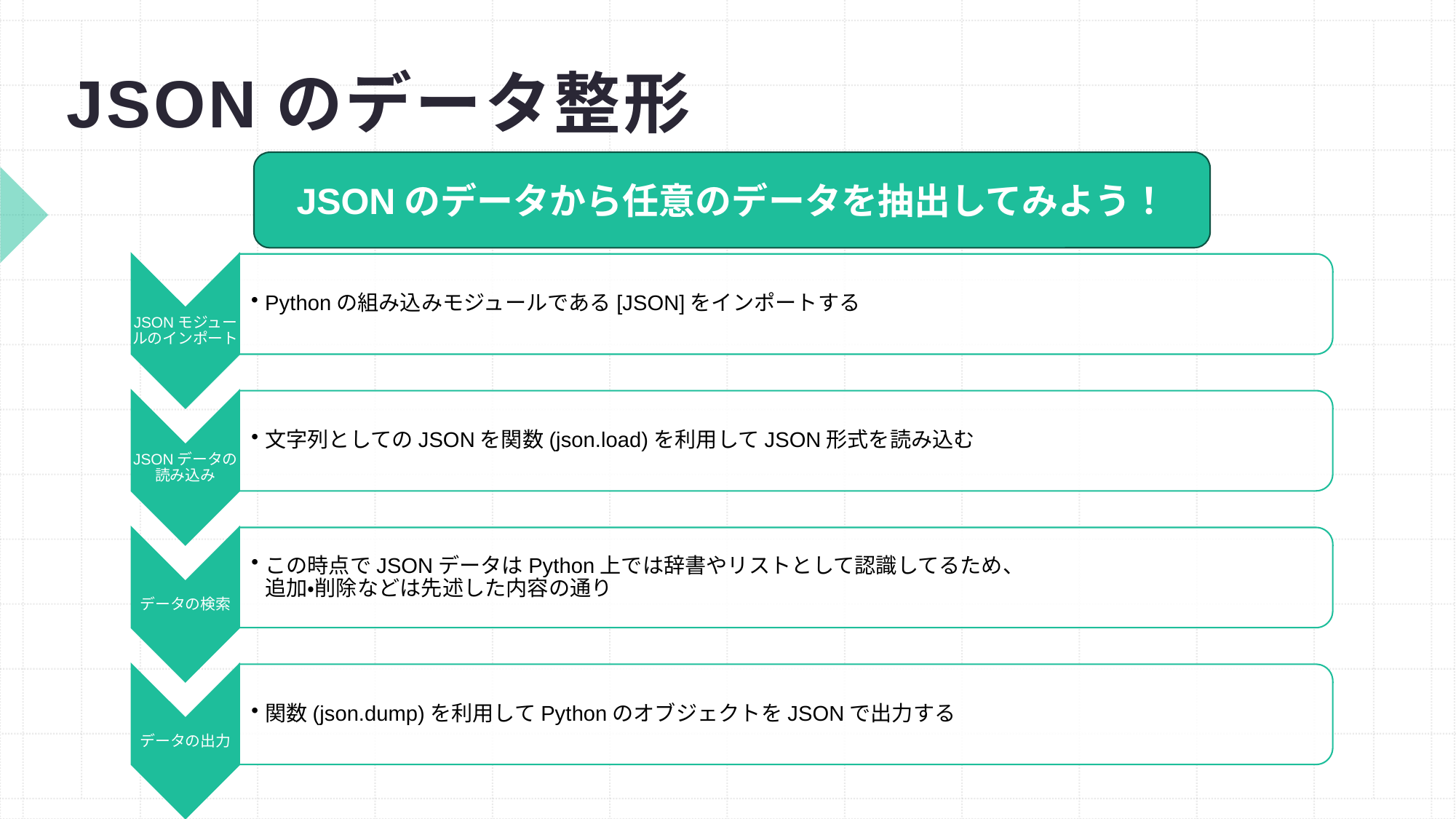

# JSONのデータ整形
JSONのデータから任意のデータを抽出してみよう！
JSONモジュールのインポート
Pythonの組み込みモジュールである[JSON]をインポートする
JSONデータの読み込み
文字列としてのJSONを関数(json.load)を利用してJSON形式を読み込む
データの検索
この時点でJSONデータはPython上では辞書やリストとして認識してるため、
追加・削除などは先述した内容の通り
データの出力
関数(json.dump)を利用してPythonのオブジェクトをJSONで出力する